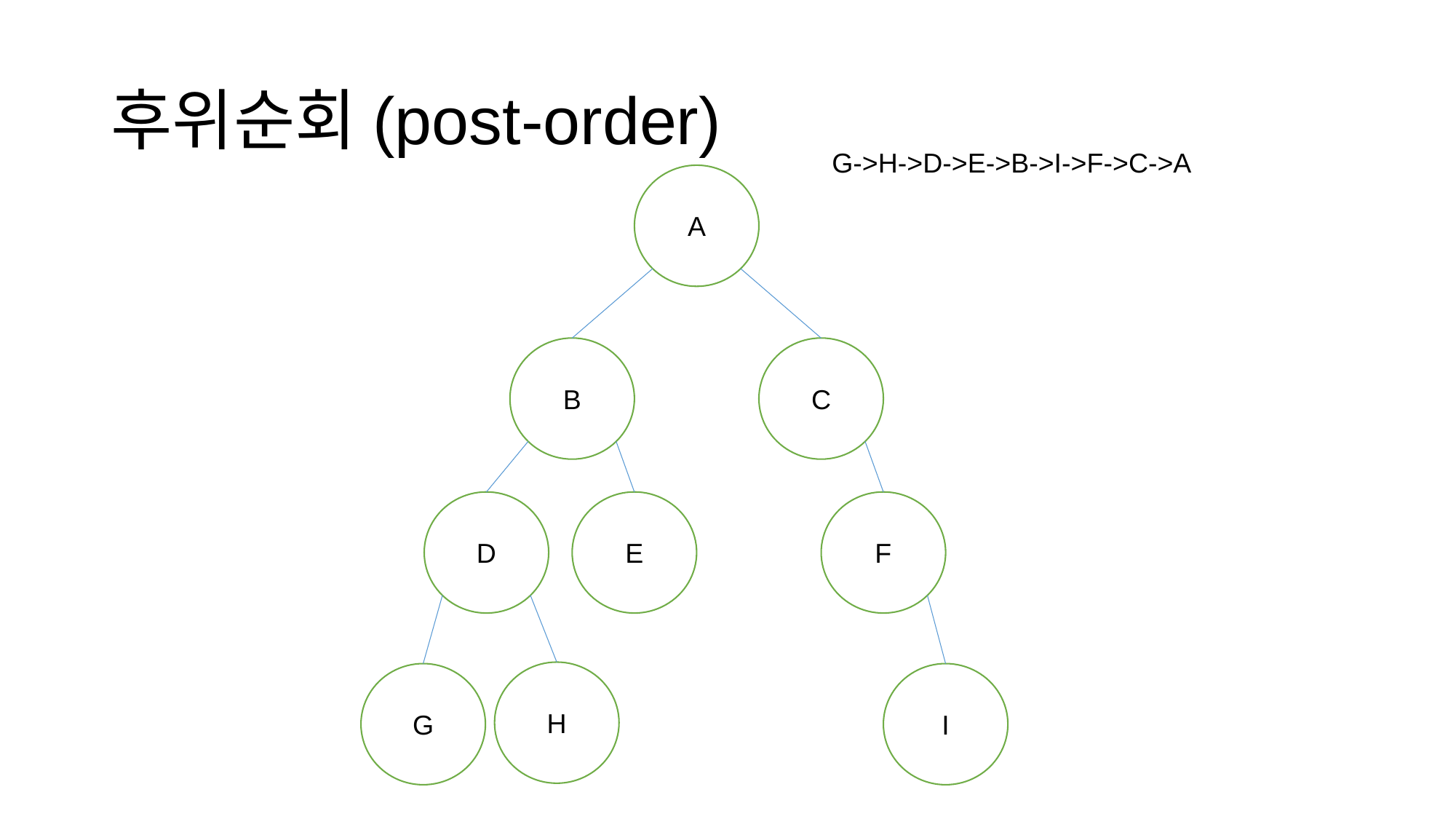

# 후위순회(post-order)
G->H->D->E->B->I->F->C->A
A
B
C
D
E
F
H
G
I